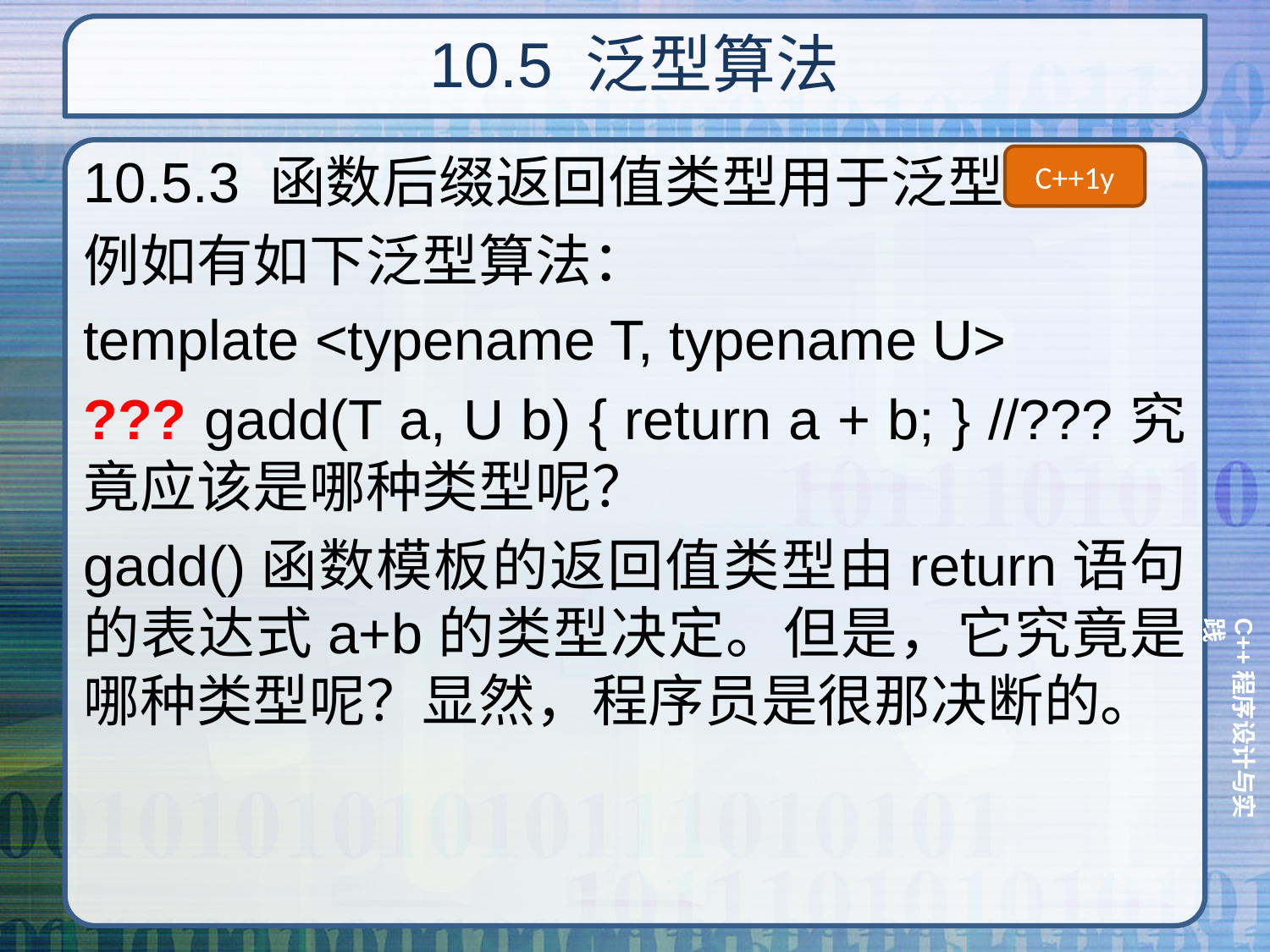

# 10.5 泛型算法
10.5.3 函数后缀返回值类型用于泛型
例如有如下泛型算法：
template <typename T, typename U>
??? gadd(T a, U b) { return a + b; } //???究竟应该是哪种类型呢？
gadd()函数模板的返回值类型由return语句的表达式a+b的类型决定。但是，它究竟是哪种类型呢？显然，程序员是很那决断的。
C++1y